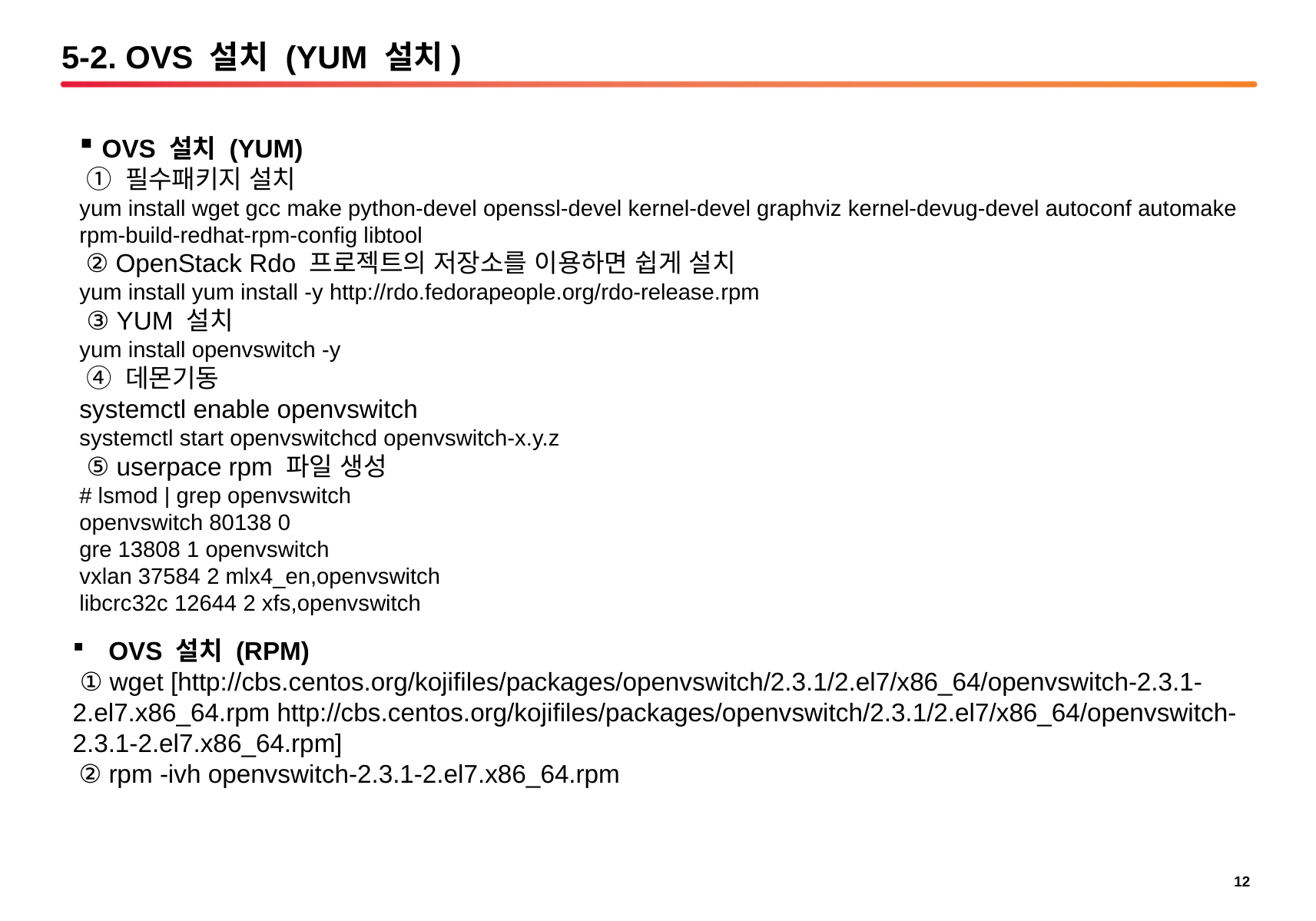

# 5-2. OVS 설치 (YUM 설치)
OVS 설치 (YUM)
 ① 필수패키지 설치
yum install wget gcc make python-devel openssl-devel kernel-devel graphviz kernel-devug-devel autoconf automake rpm-build-redhat-rpm-config libtool
 ② OpenStack Rdo 프로젝트의 저장소를 이용하면 쉽게 설치
yum install yum install -y http://rdo.fedorapeople.org/rdo-release.rpm
 ③ YUM 설치
yum install openvswitch -y
 ④ 데몬기동
systemctl enable openvswitch
systemctl start openvswitchcd openvswitch-x.y.z
 ⑤ userpace rpm 파일 생성
# lsmod | grep openvswitch
openvswitch 80138 0
gre 13808 1 openvswitch
vxlan 37584 2 mlx4_en,openvswitch
libcrc32c 12644 2 xfs,openvswitch
OVS 설치 (RPM)
 ① wget [http://cbs.centos.org/kojifiles/packages/openvswitch/2.3.1/2.el7/x86_64/openvswitch-2.3.1-2.el7.x86_64.rpm http://cbs.centos.org/kojifiles/packages/openvswitch/2.3.1/2.el7/x86_64/openvswitch-2.3.1-2.el7.x86_64.rpm]
 ② rpm -ivh openvswitch-2.3.1-2.el7.x86_64.rpm